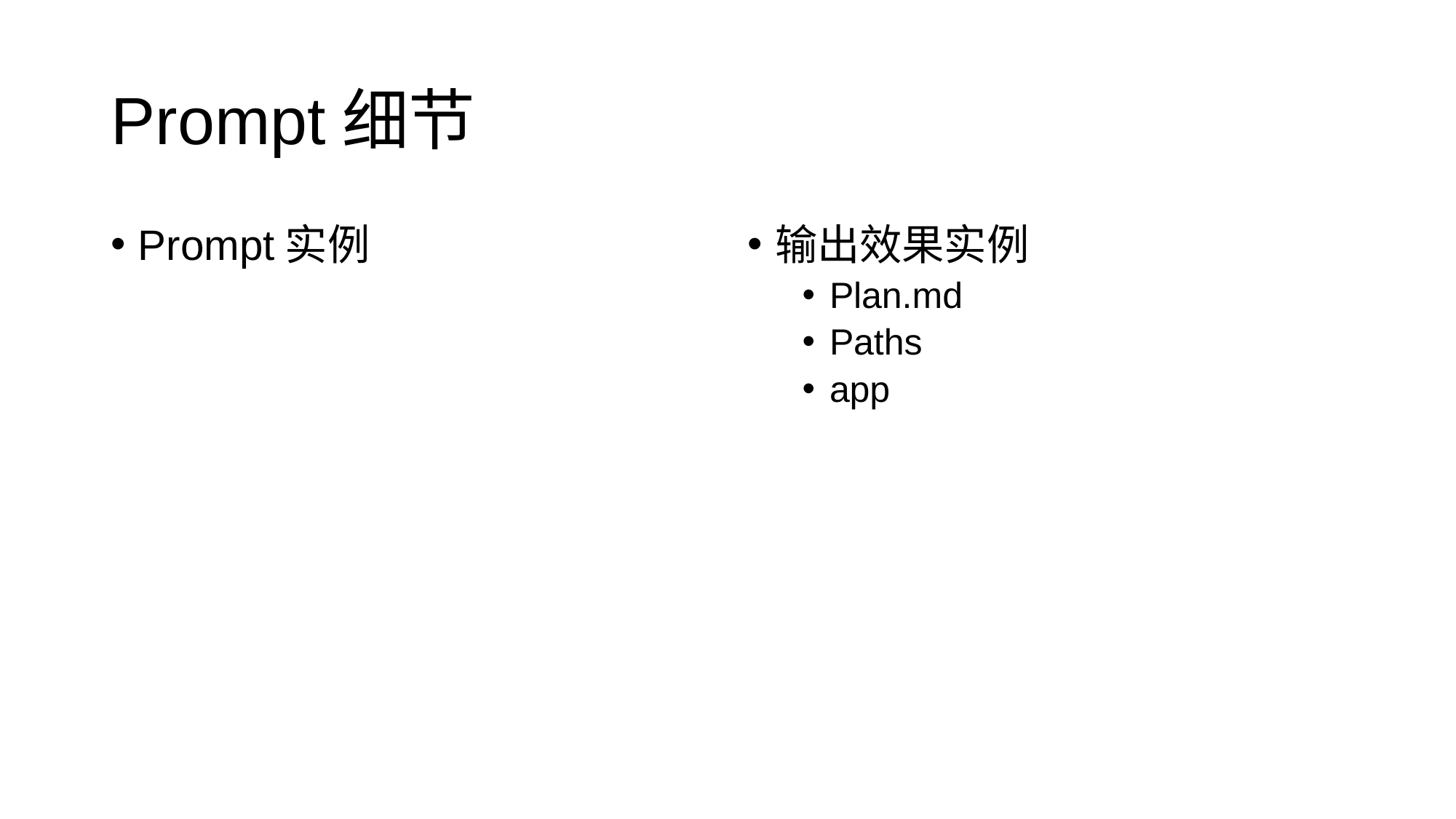

# Prompt细节
Prompt实例
输出效果实例
Plan.md
Paths
app